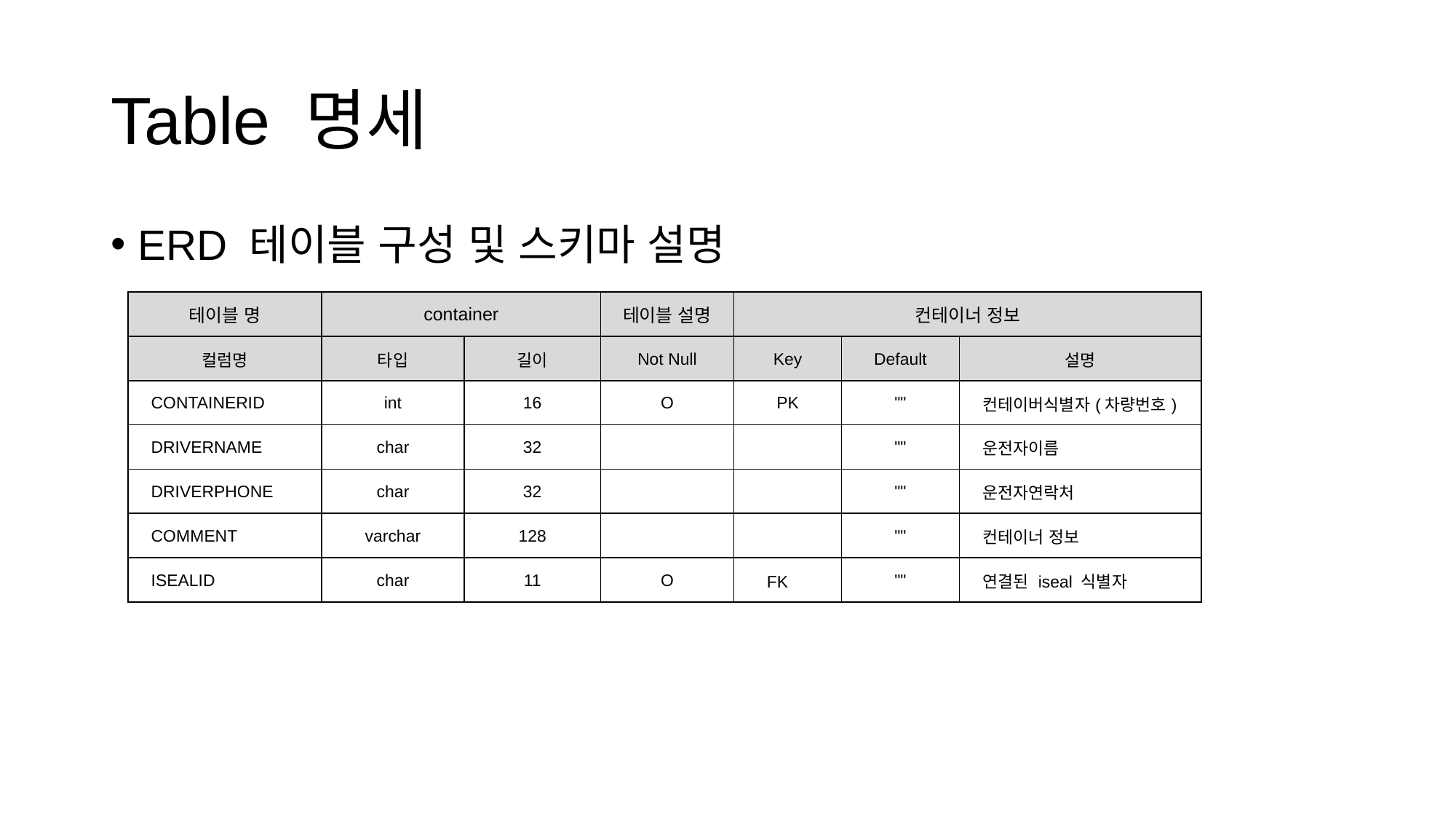

# Table 명세
ERD 테이블 구성 및 스키마 설명
| 테이블 명 | container | URI | 테이블 설명 | 컨테이너 정보 |  |  |
| --- | --- | --- | --- | --- | --- | --- |
| 컬럼명 | 타입 | 길이 | Not Null | Key | Default | 설명 |
| CONTAINERID | int | 16 | O | PK | "" | 컨테이버식별자(차량번호) |
| DRIVERNAME | char | 32 |  |  | "" | 운전자이름 |
| DRIVERPHONE | char | 32 |  |  | "" | 운전자연락처 |
| COMMENT | varchar | 128 |  |  | "" | 컨테이너 정보 |
| ISEALID | char | 11 | O | FK | "" | 연결된 iseal 식별자 |